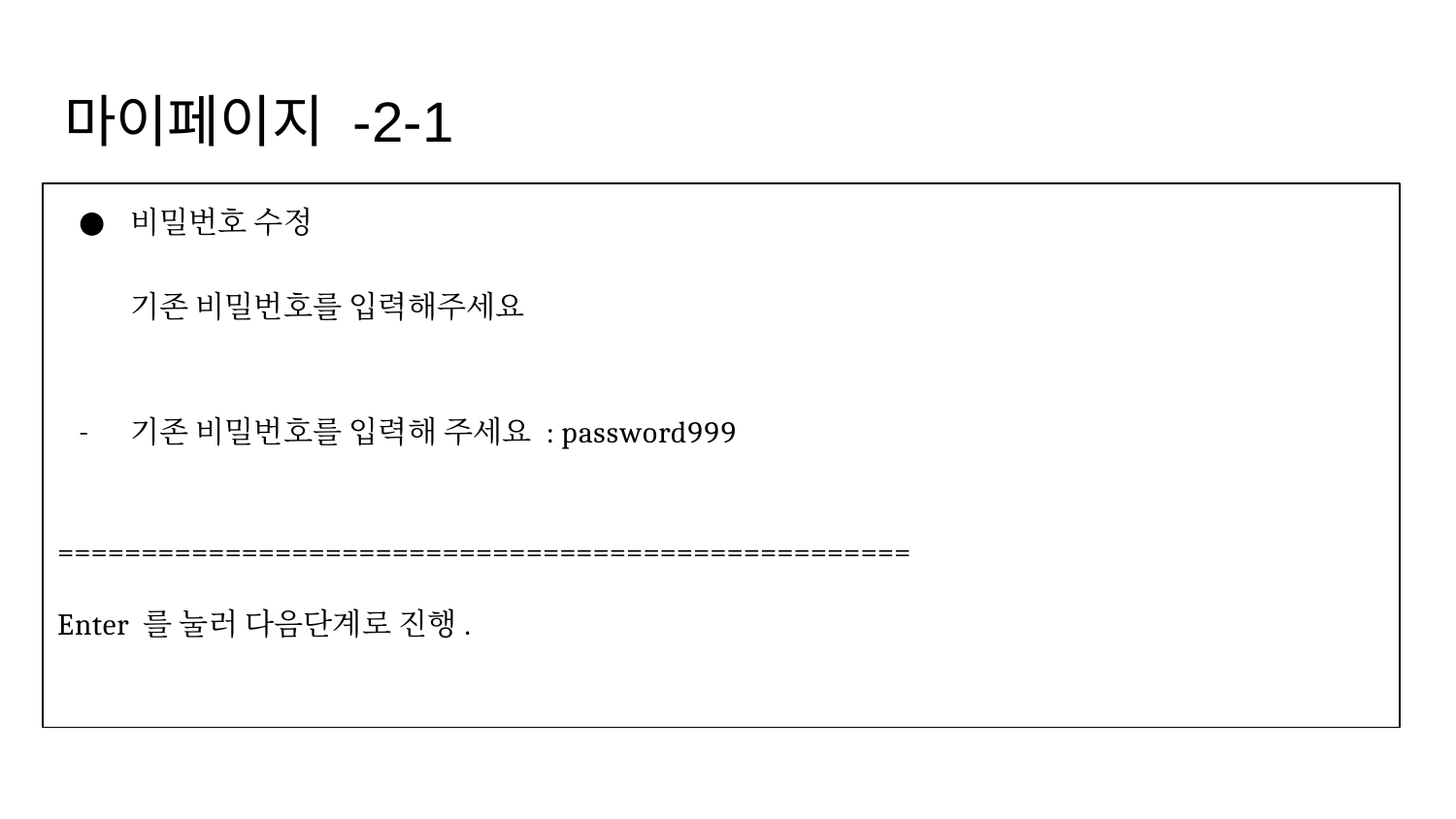

# 마이페이지 -2-1
비밀번호 수정

기존 비밀번호를 입력해주세요

기존 비밀번호를 입력해 주세요 : password999

===================================================

Enter 를 눌러 다음단계로 진행.